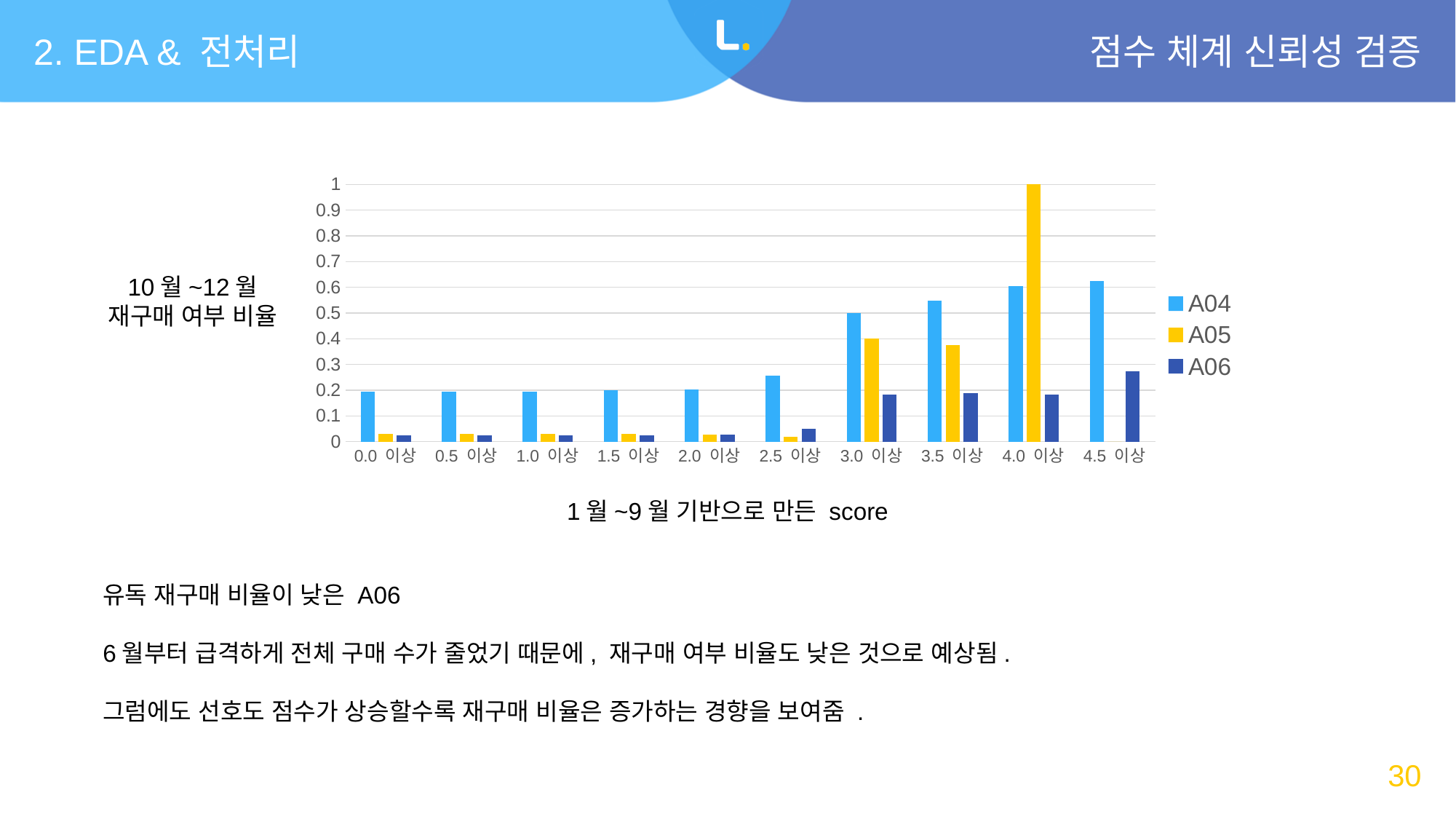

2. EDA & 전처리
점수 체계 신뢰성 검증

### Chart

| Category | A04 | A05 | A06 |
|---|---|---|---|
| 0.0 이상 | 0.194 | 0.031 | 0.024 |
| 0.5 이상 | 0.194 | 0.031 | 0.024 |
| 1.0 이상 | 0.195 | 0.031 | 0.024 |
| 1.5 이상 | 0.199 | 0.03 | 0.026 |
| 2.0 이상 | 0.203 | 0.028 | 0.028 |
| 2.5 이상 | 0.257 | 0.02 | 0.05 |
| 3.0 이상 | 0.501 | 0.4 | 0.184 |
| 3.5 이상 | 0.547 | 0.375 | 0.188 |
| 4.0 이상 | 0.605 | 1.0 | 0.184 |
| 4.5 이상 | 0.626 | 0.0 | 0.273 |
10월~12월
재구매 여부 비율
1월~9월 기반으로 만든 score
유독 재구매 비율이 낮은 A06

6월부터 급격하게 전체 구매 수가 줄었기 때문에, 재구매 여부 비율도 낮은 것으로 예상됨.

그럼에도 선호도 점수가 상승할수록 재구매 비율은 증가하는 경향을 보여줌 .
30